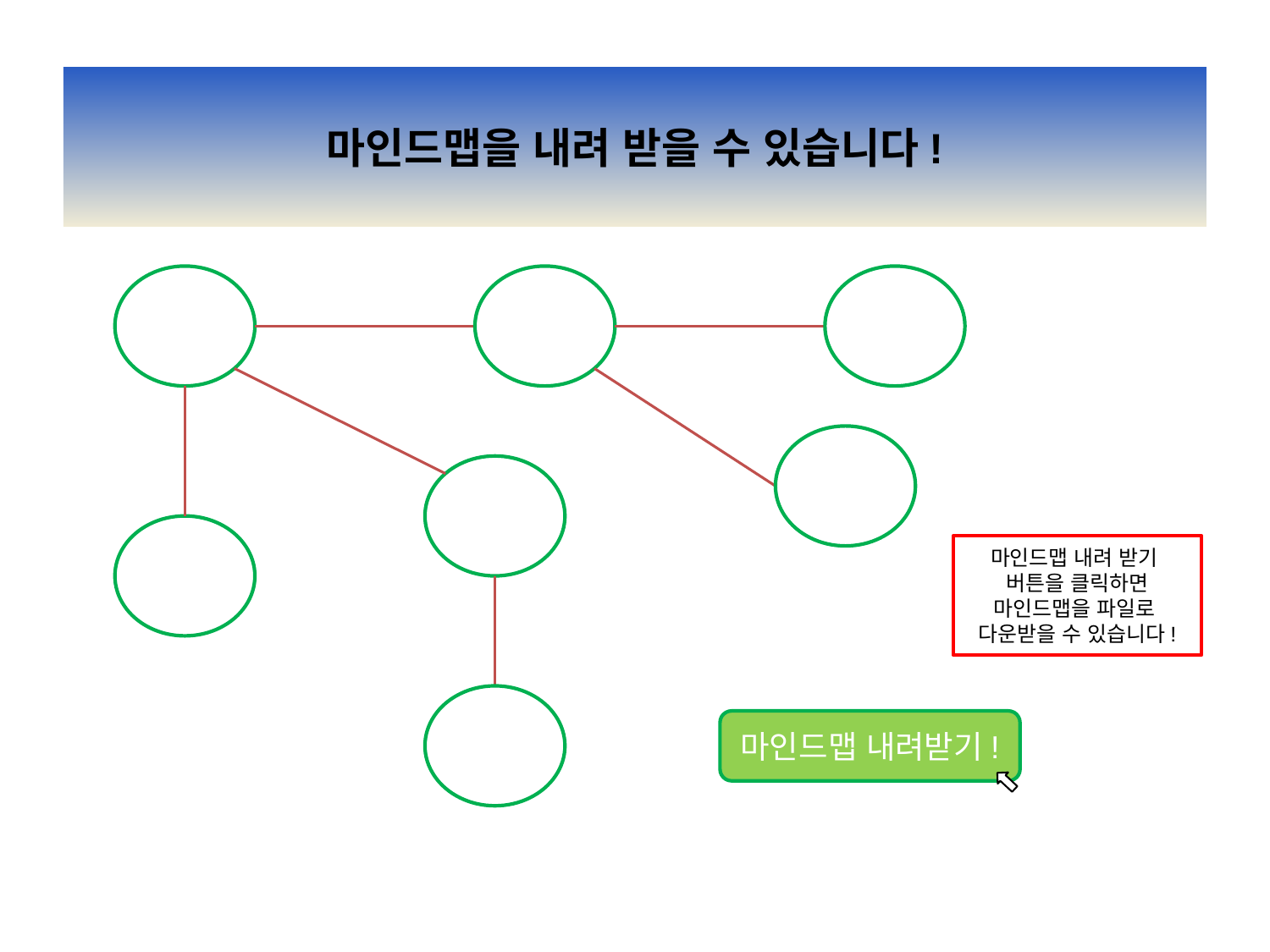

마인드맵을 내려 받을 수 있습니다!

마인드맵 내려 받기
버튼을 클릭하면
마인드맵을 파일로
다운받을 수 있습니다!

마인드맵 내려받기!